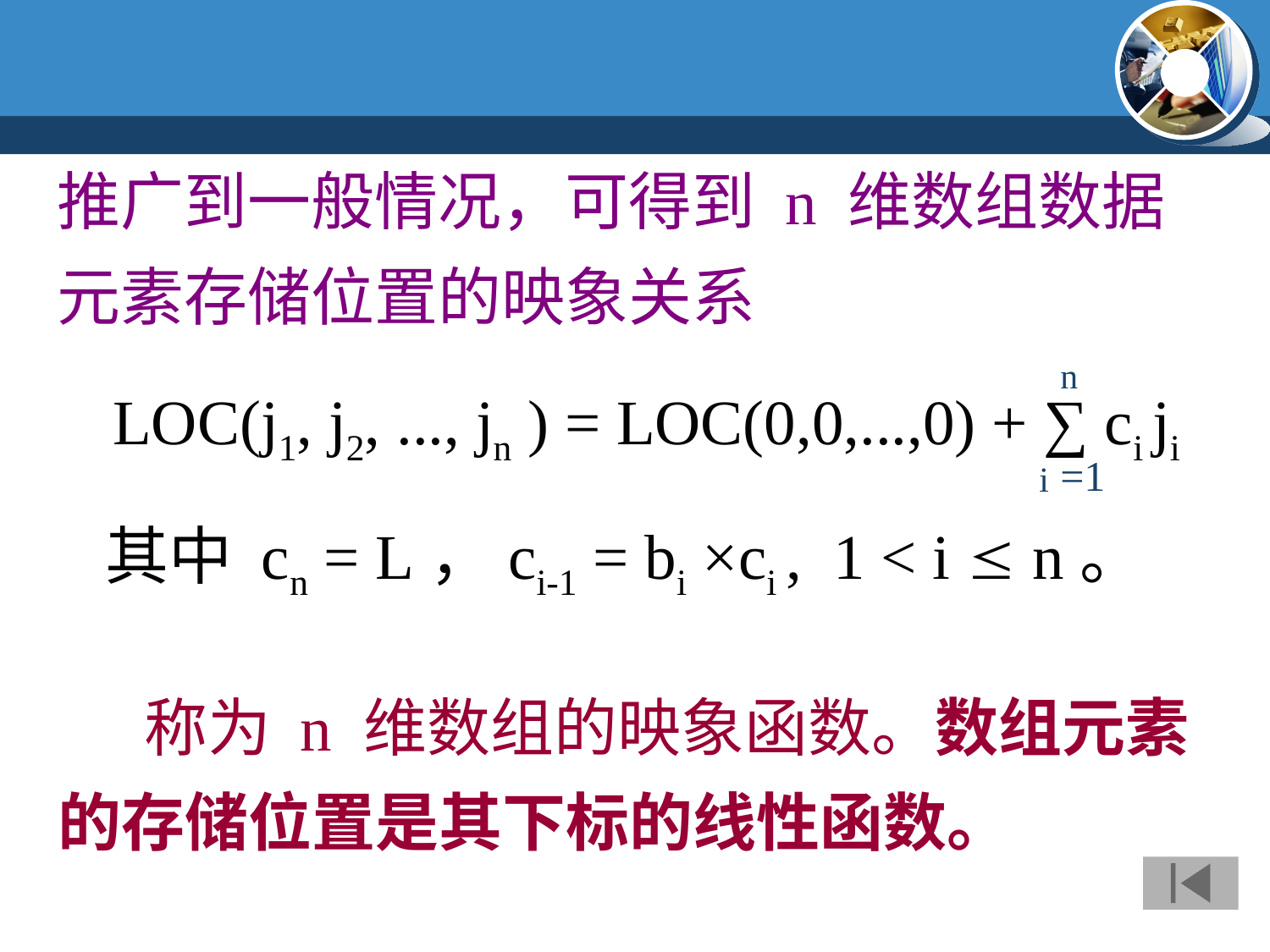

推广到一般情况，可得到 n 维数组数据元素存储位置的映象关系
n
LOC(j1, j2, ..., jn ) = LOC(0,0,...,0) + ∑ ci ji
=1
i
其中 cn = L，ci-1 = bi ×ci ,  1 < i ≤ n。
     称为 n 维数组的映象函数。数组元素
的存储位置是其下标的线性函数。